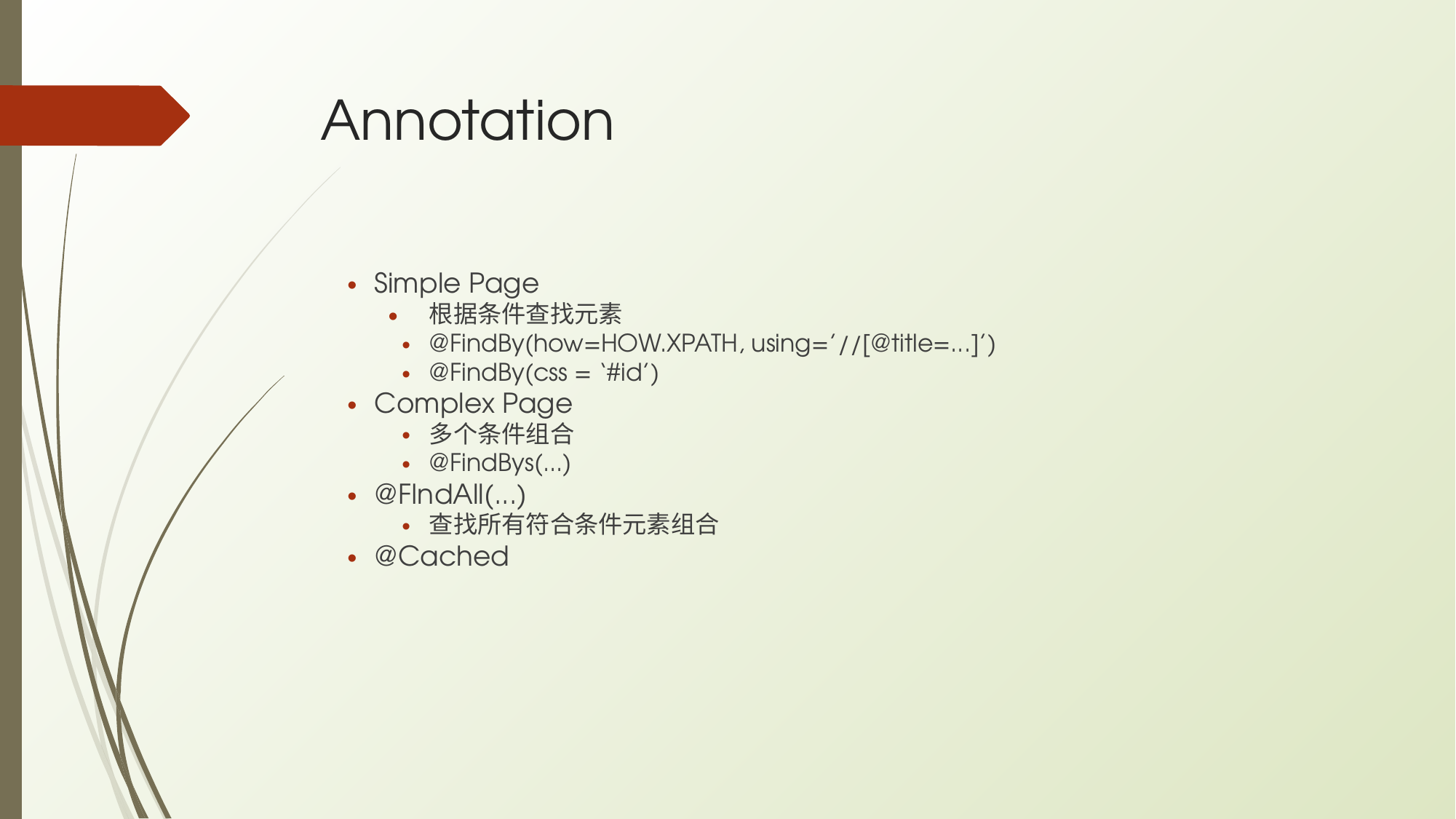

# Annotation
Simple Page
根据条件查找元素
@FindBy(how=HOW.XPATH, using=’//[@title=...]’)
@FindBy(css = ‘#id’)
Complex Page
多个条件组合
@FindBys(...)
@FIndAll(...)
查找所有符合条件元素组合
@Cached